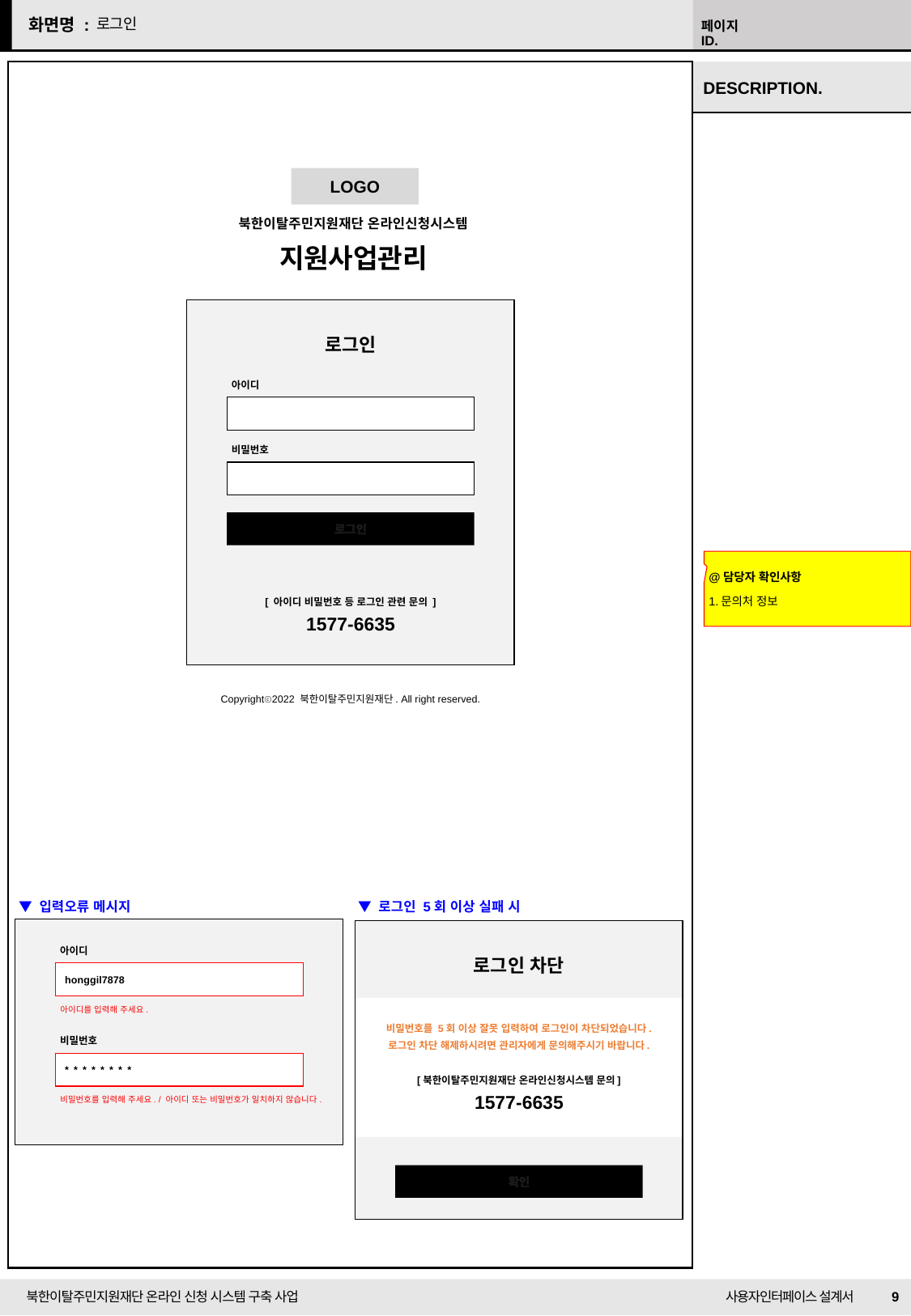

로그인

LOGO
북한이탈주민지원재단 온라인신청시스템
지원사업관리

로그인
아이디

비밀번호

로그인
@담당자 확인사항
문의처 정보
[ 아이디 비밀번호 등 로그인 관련 문의 ]
1577-6635
Copyrightⓒ2022 북한이탈주민지원재단. All right reserved.
▼ 입력오류 메시지

아이디
honggil7878
아이디를 입력해 주세요.
비밀번호
********
비밀번호를 입력해 주세요. / 아이디 또는 비밀번호가 일치하지 않습니다.
▼ 로그인 5회 이상 실패 시

로그인 차단
비밀번호를 5회 이상 잘못 입력하여 로그인이 차단되었습니다.
로그인 차단 해제하시려면 관리자에게 문의해주시기 바랍니다.

[북한이탈주민지원재단 온라인신청시스템 문의]
1577-6635
확인
9